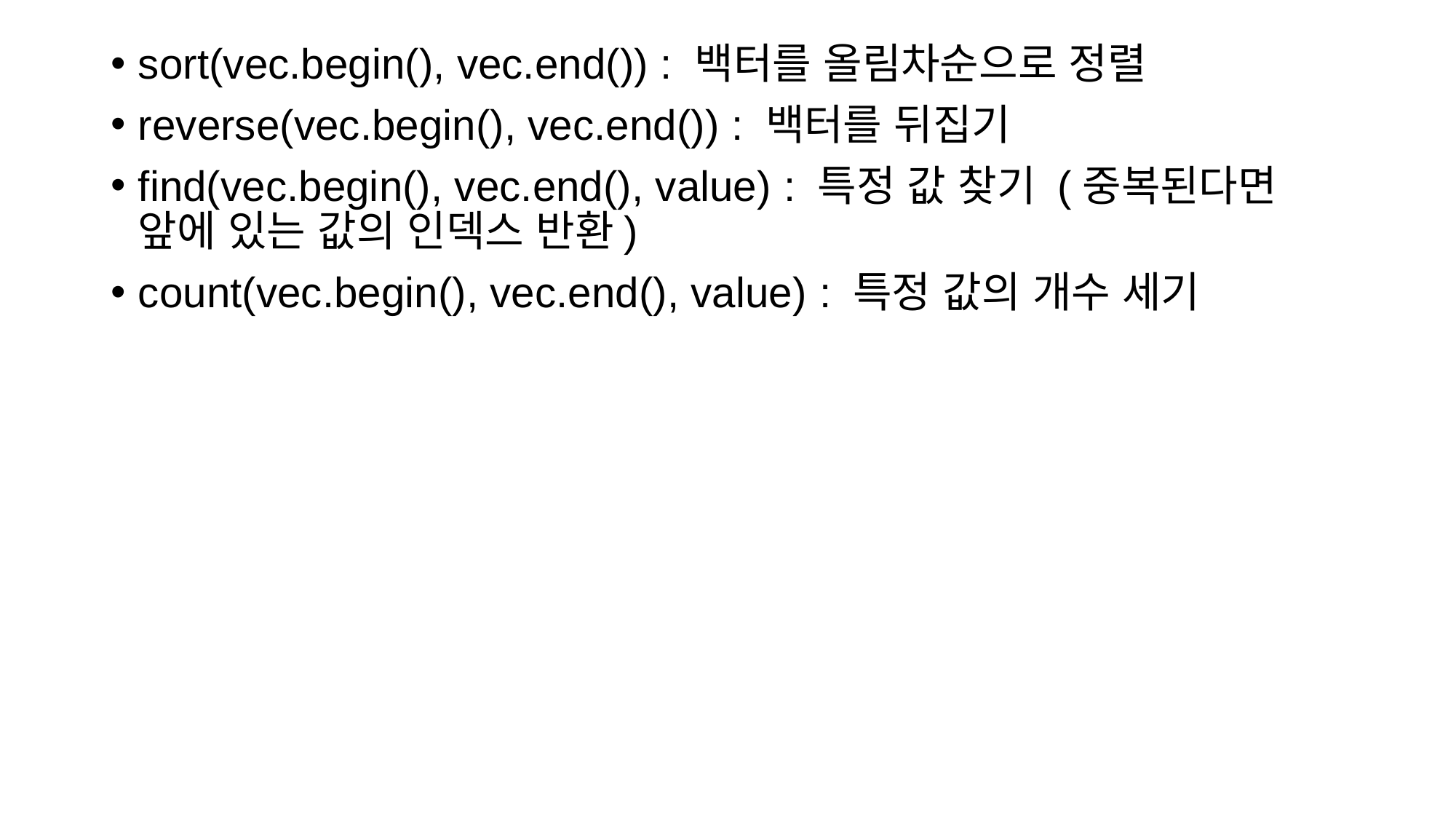

sort(vec.begin(), vec.end()) : 백터를 올림차순으로 정렬
reverse(vec.begin(), vec.end()) : 백터를 뒤집기
find(vec.begin(), vec.end(), value) : 특정 값 찾기 (중복된다면 앞에 있는 값의 인덱스 반환)
count(vec.begin(), vec.end(), value) : 특정 값의 개수 세기